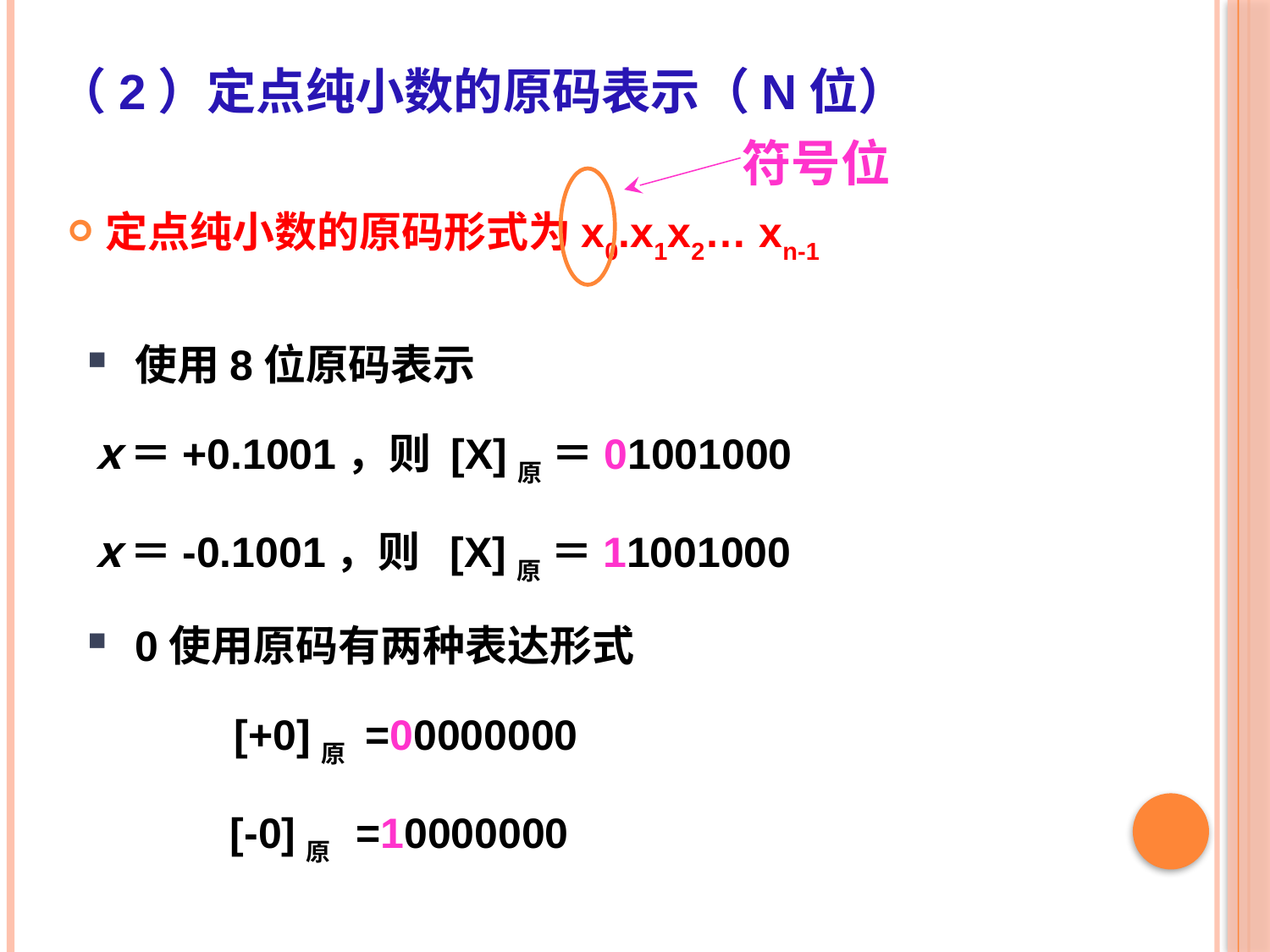

# （2）定点纯小数的原码表示（n位）
符号位

定点纯小数的原码形式为x0.x1x2… xn-1

使用8位原码表示
ｘ＝+0.1001，则 [X]原 ＝01001000
ｘ＝-0.1001，则  [X]原 ＝11001000
0使用原码有两种表达形式
　　　 [+0]原 =00000000
　　     [-0]原  =10000000